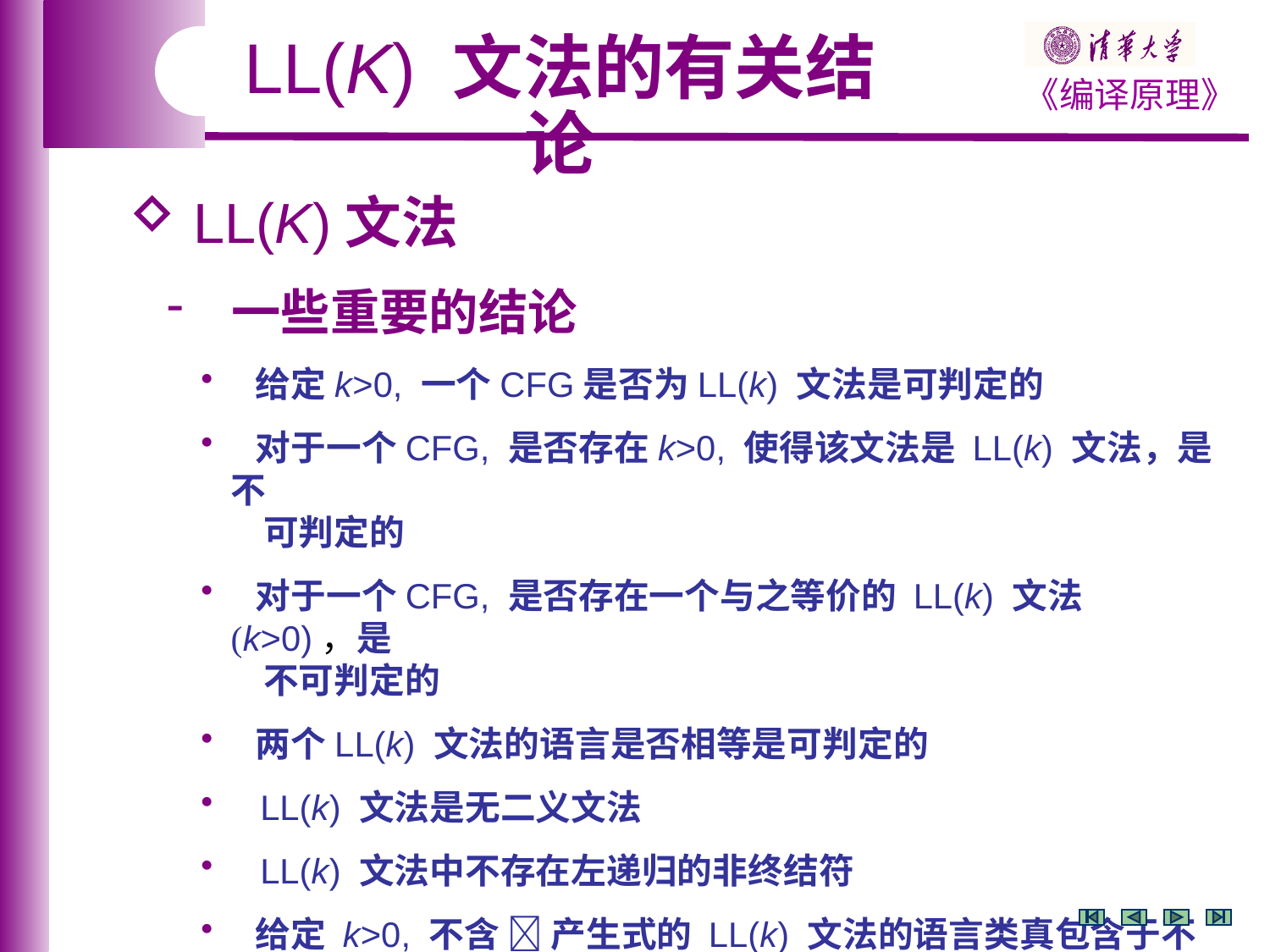

LL(K) 文法的有关结论
 LL(K)文法
  一些重要的结论

  给定k>0, 一个CFG是否为LL(k) 文法是可判定的

  对于一个CFG, 是否存在k>0, 使得该文法是 LL(k) 文法，是不
   可判定的

  对于一个CFG, 是否存在一个与之等价的 LL(k) 文法 (k>0)，是
   不可判定的

  两个LL(k) 文法的语言是否相等是可判定的

   LL(k) 文法是无二义文法

   LL(k) 文法中不存在左递归的非终结符

  给定 k>0, 不含 ε 产生式的 LL(k) 文法的语言类真包含于不含
    ε 产生式的 LL(k+1) 文法的语言类